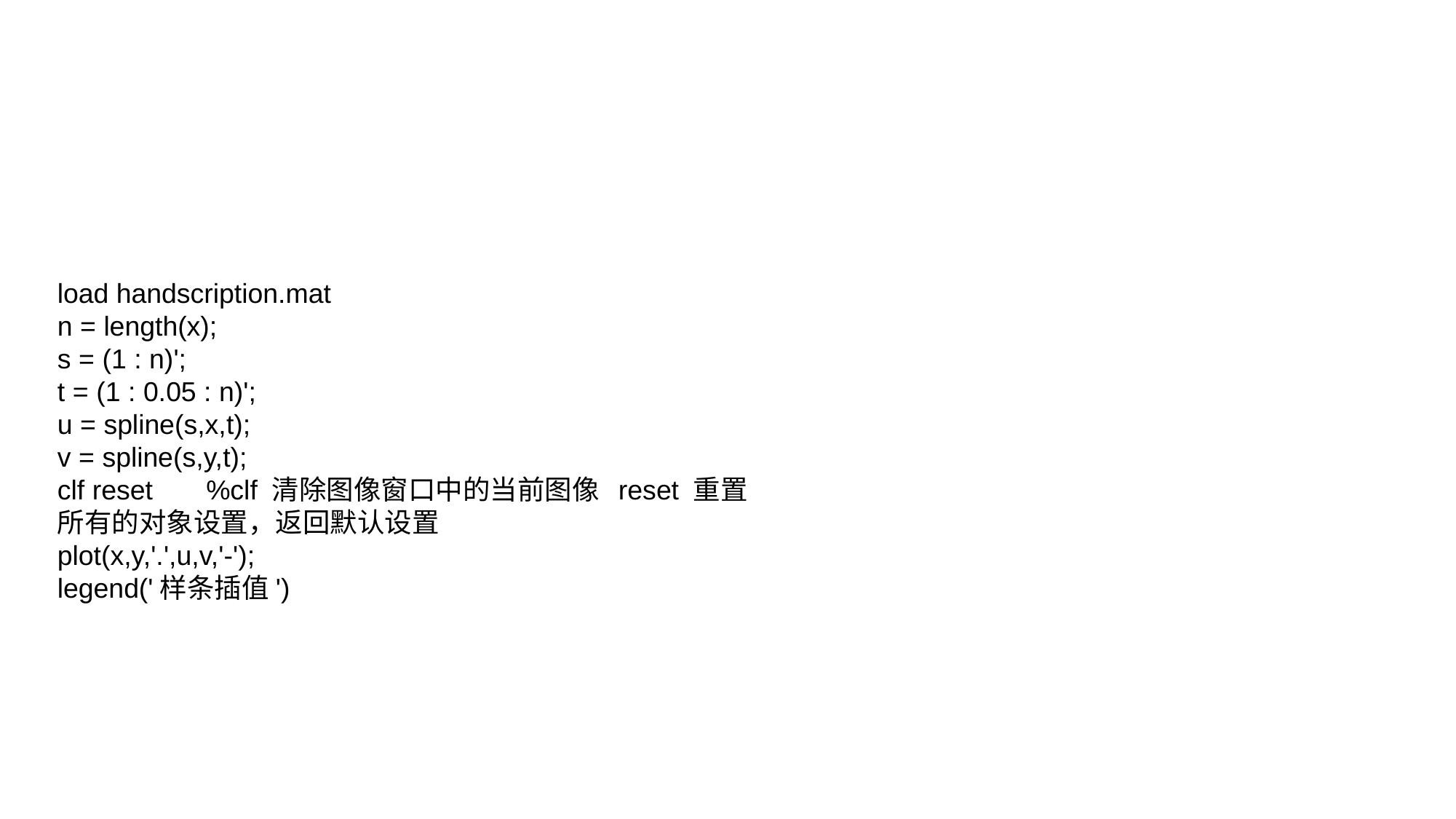

#
load handscription.mat
n = length(x);
s = (1 : n)';
t = (1 : 0.05 : n)';
u = spline(s,x,t);
v = spline(s,y,t);
clf reset       %clf 清除图像窗口中的当前图像  reset 重置所有的对象设置，返回默认设置
plot(x,y,'.',u,v,'-');
legend('样条插值')